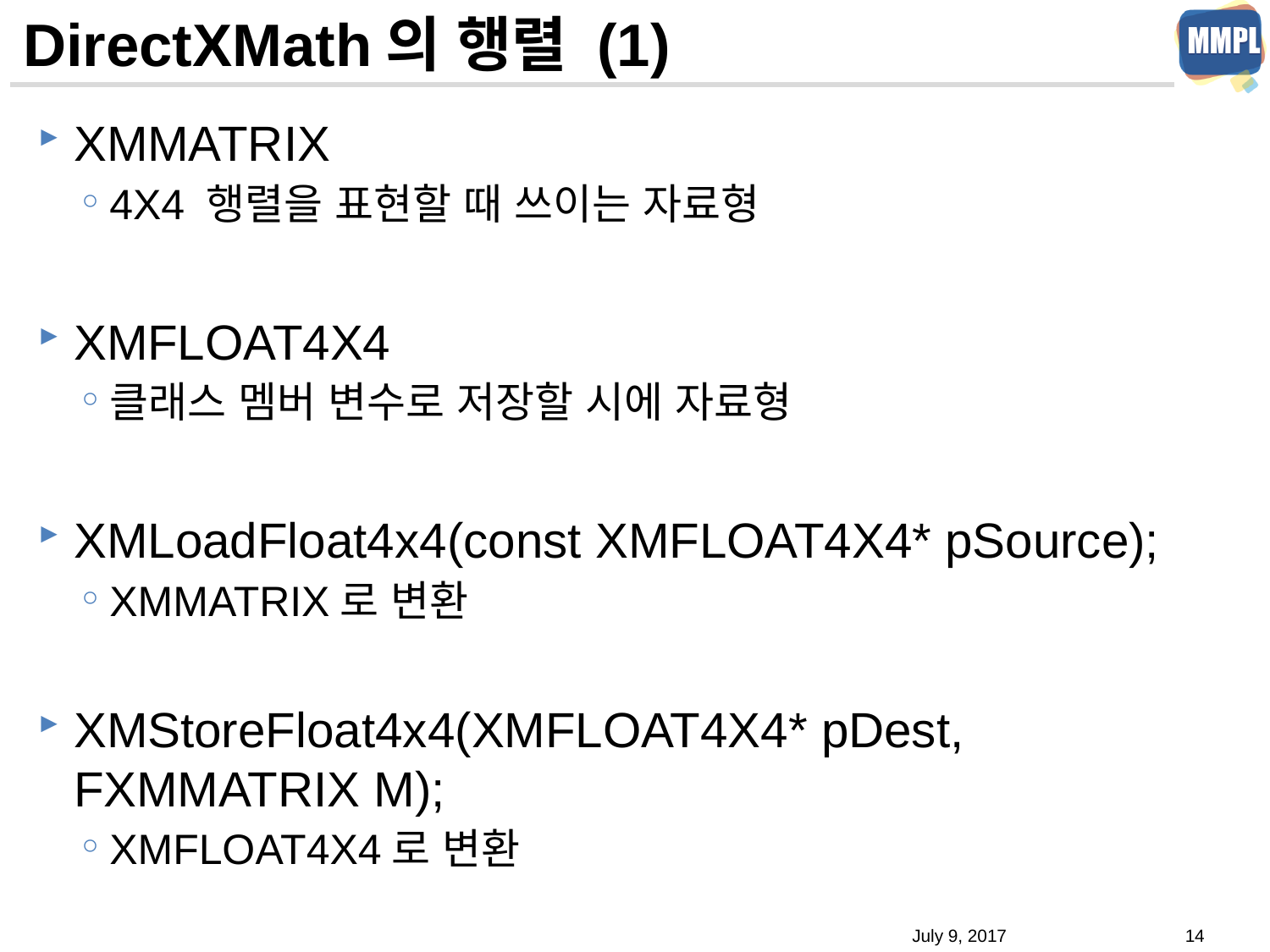

# DirectXMath의 행렬 (1)
XMMATRIX
4X4 행렬을 표현할 때 쓰이는 자료형

XMFLOAT4X4
클래스 멤버 변수로 저장할 시에 자료형

XMLoadFloat4x4(const XMFLOAT4X4* pSource);
XMMATRIX로 변환

XMStoreFloat4x4(XMFLOAT4X4* pDest, FXMMATRIX M);
XMFLOAT4X4로 변환
July 9, 2017
14